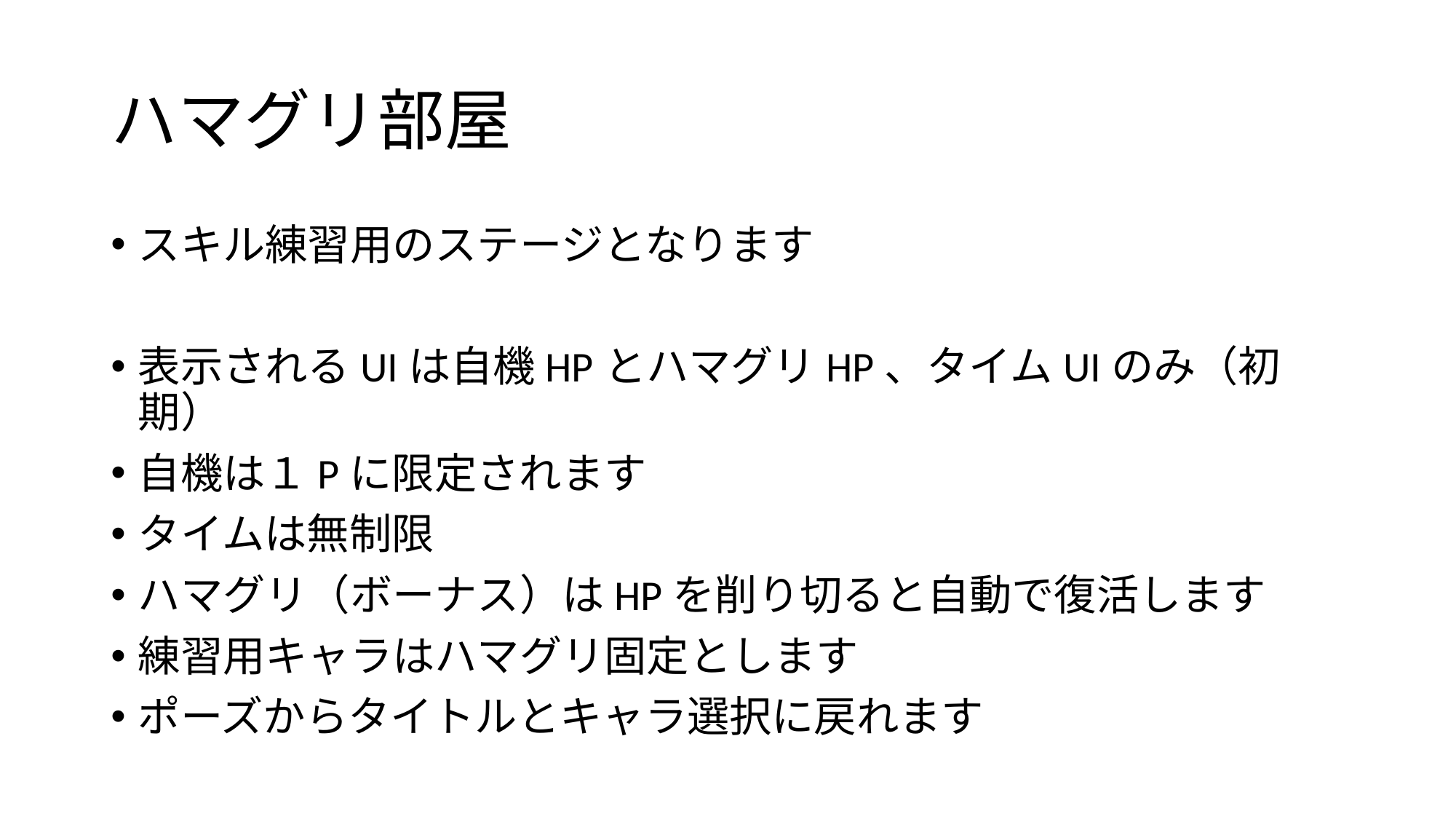

# ハマグリ部屋
スキル練習用のステージとなります

表示されるUIは自機HPとハマグリHP、タイムUIのみ（初期）
自機は１Pに限定されます
タイムは無制限
ハマグリ（ボーナス）はHPを削り切ると自動で復活します
練習用キャラはハマグリ固定とします
ポーズからタイトルとキャラ選択に戻れます